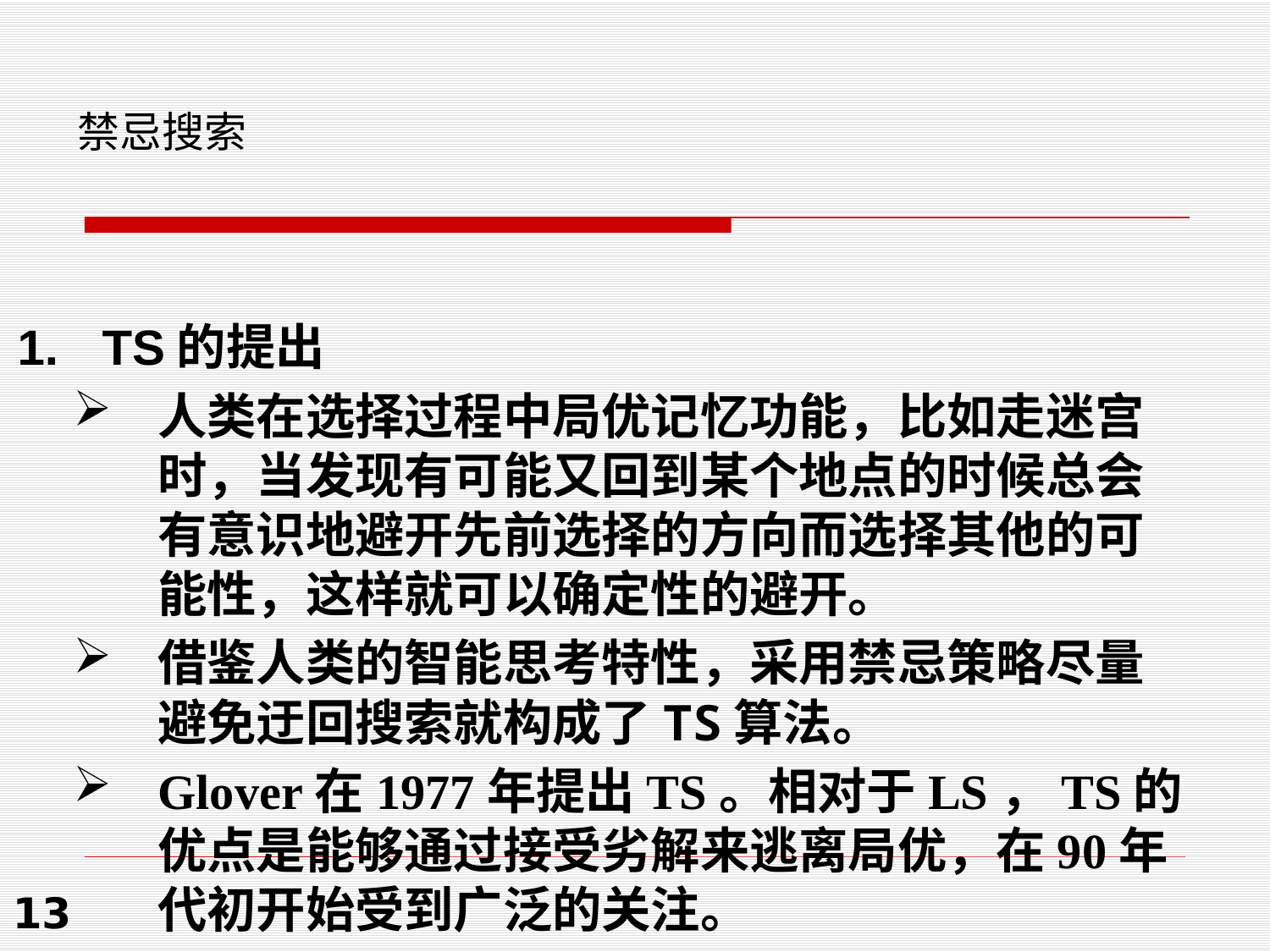

# 禁忌搜索

TS的提出
人类在选择过程中局优记忆功能，比如走迷宫时，当发现有可能又回到某个地点的时候总会有意识地避开先前选择的方向而选择其他的可能性，这样就可以确定性的避开。
借鉴人类的智能思考特性，采用禁忌策略尽量避免迂回搜索就构成了TS算法。
Glover在1977年提出TS。相对于LS，TS的优点是能够通过接受劣解来逃离局优，在90年代初开始受到广泛的关注。